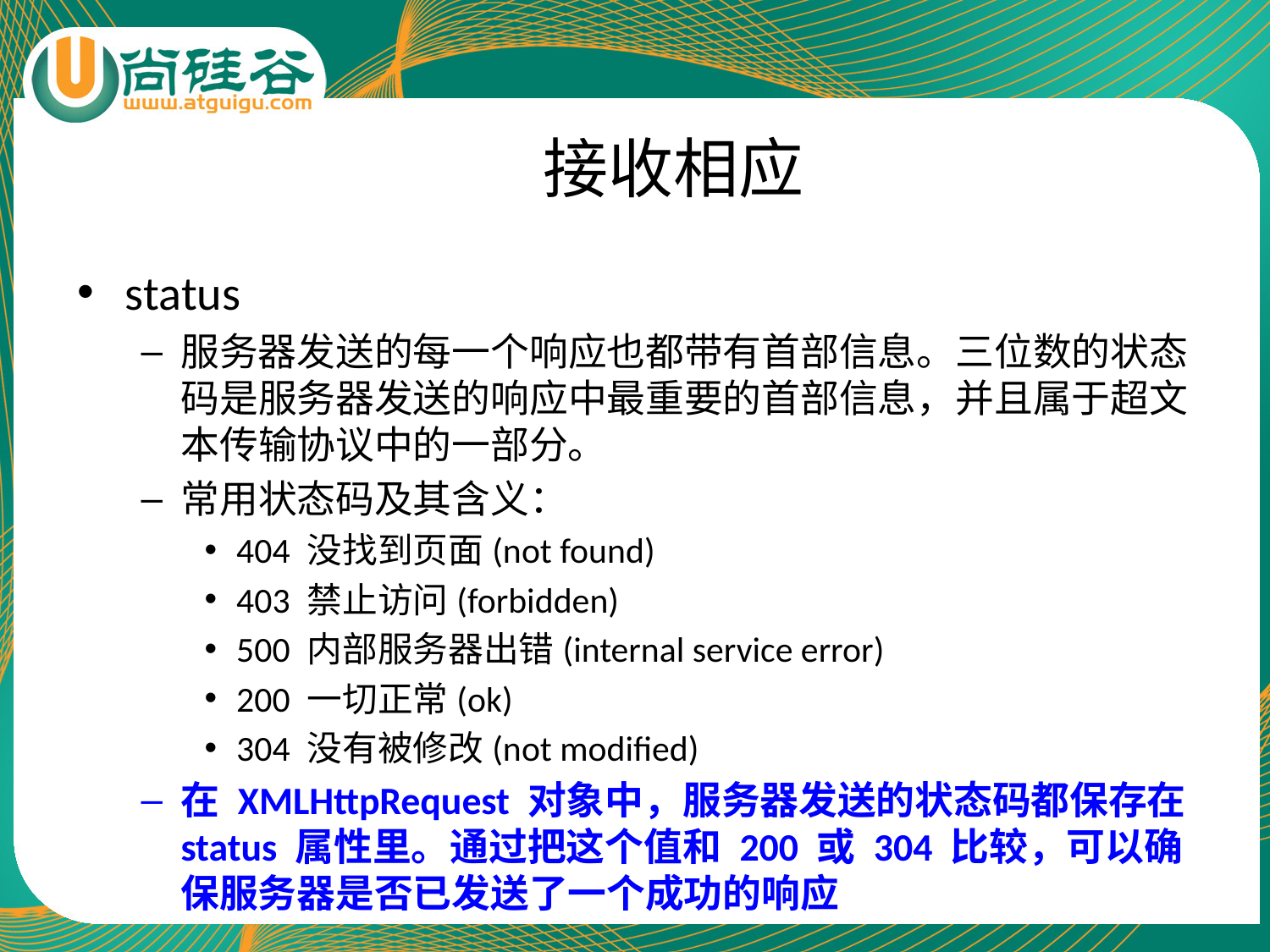

# 接收相应
status
服务器发送的每一个响应也都带有首部信息。三位数的状态码是服务器发送的响应中最重要的首部信息，并且属于超文本传输协议中的一部分。
常用状态码及其含义：
404 没找到页面(not found)
403 禁止访问(forbidden)
500 内部服务器出错(internal service error)
200 一切正常(ok)
304 没有被修改(not modified)
在 XMLHttpRequest 对象中，服务器发送的状态码都保存在 status 属性里。通过把这个值和 200 或 304 比较，可以确保服务器是否已发送了一个成功的响应